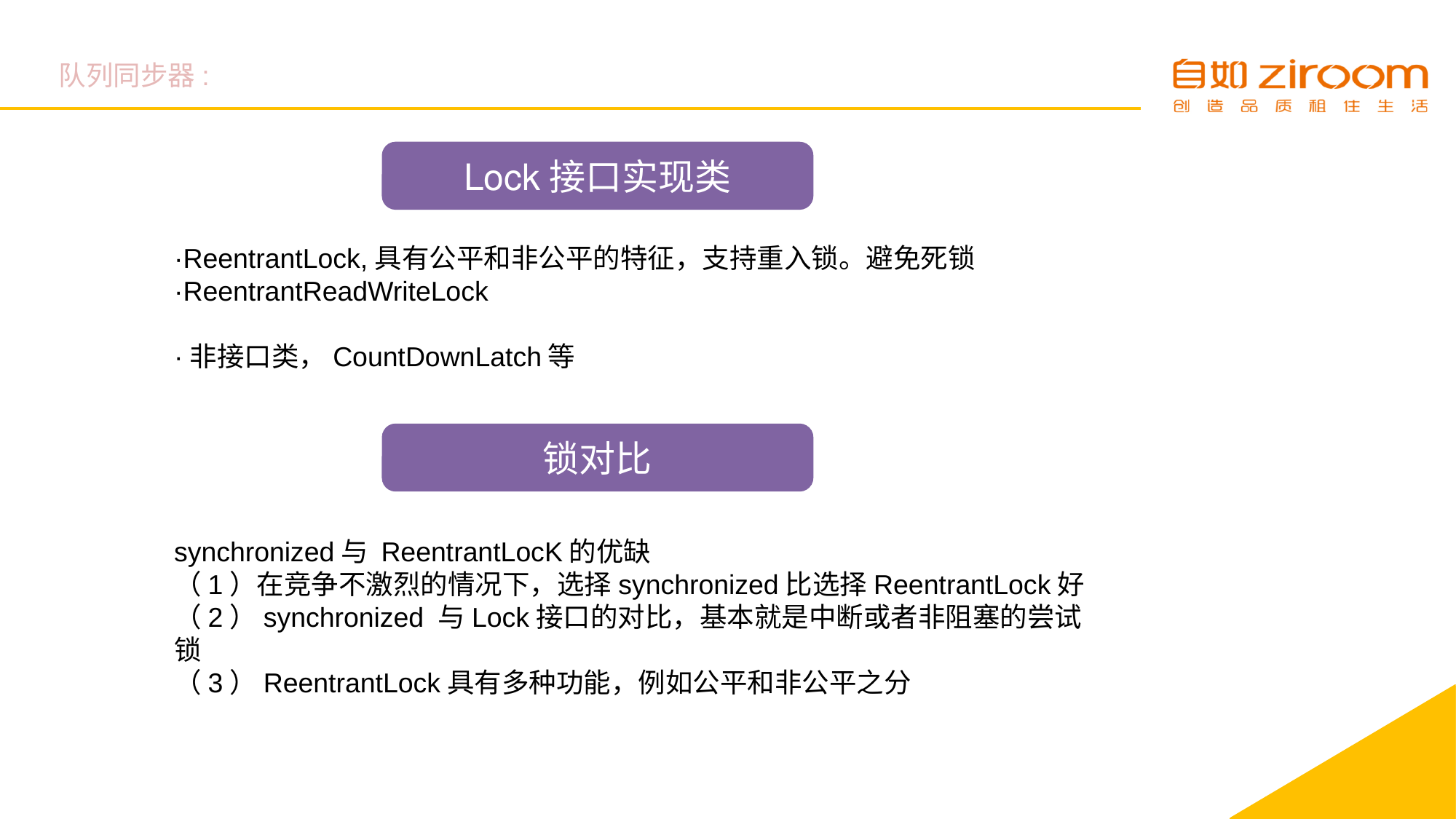

队列同步器:

Lock接口实现类
·ReentrantLock,具有公平和非公平的特征，支持重入锁。避免死锁
·ReentrantReadWriteLock

·非接口类，CountDownLatch等
锁对比
synchronized与 ReentrantLocK的优缺
（1）在竞争不激烈的情况下，选择synchronized比选择ReentrantLock好
（2）synchronized 与Lock接口的对比，基本就是中断或者非阻塞的尝试锁
（3）ReentrantLock具有多种功能，例如公平和非公平之分